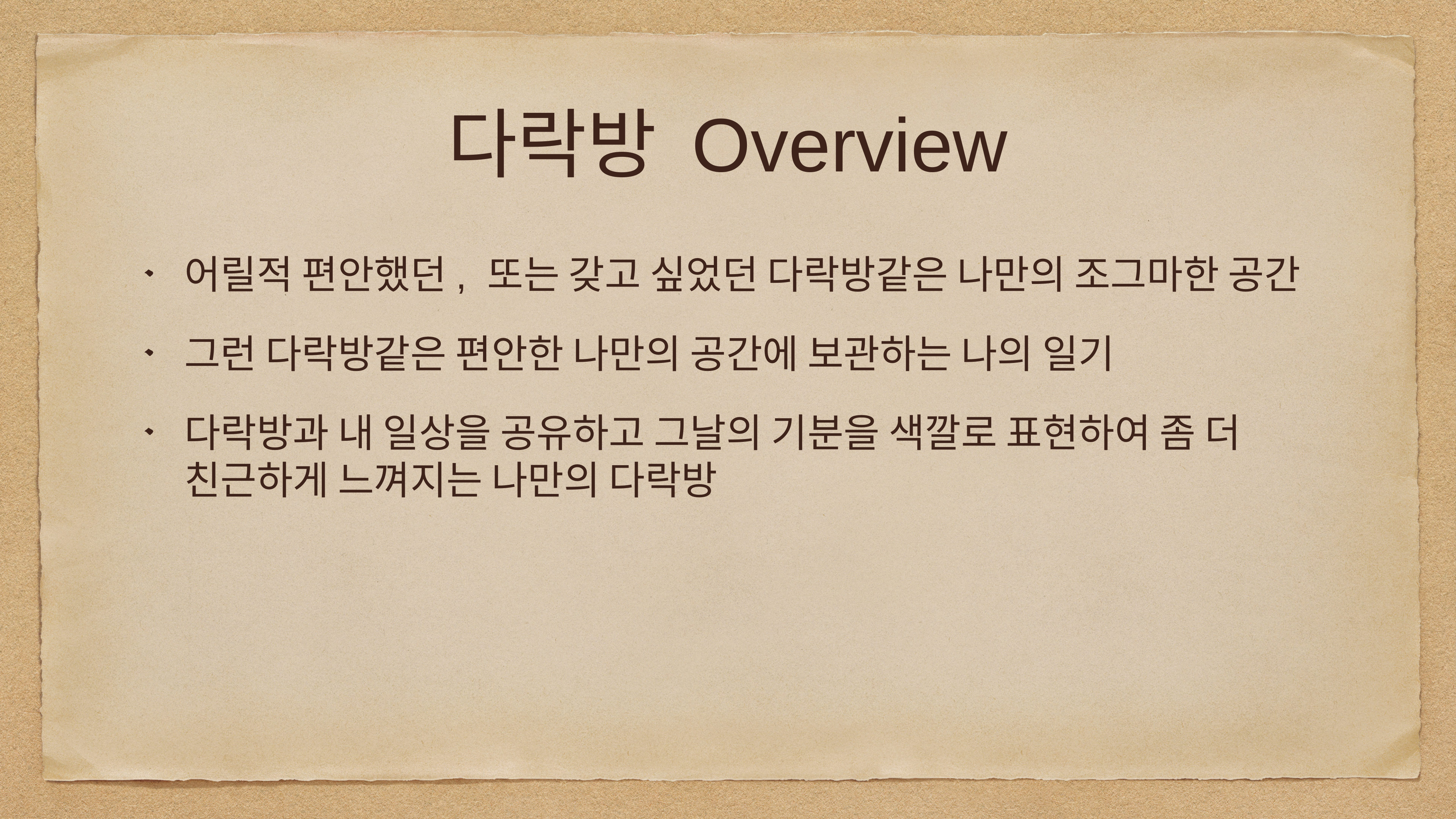

# 다락방 Overview
어릴적 편안했던, 또는 갖고 싶었던 다락방같은 나만의 조그마한 공간
그런 다락방같은 편안한 나만의 공간에 보관하는 나의 일기
다락방과 내 일상을 공유하고 그날의 기분을 색깔로 표현하여 좀 더 친근하게 느껴지는 나만의 다락방